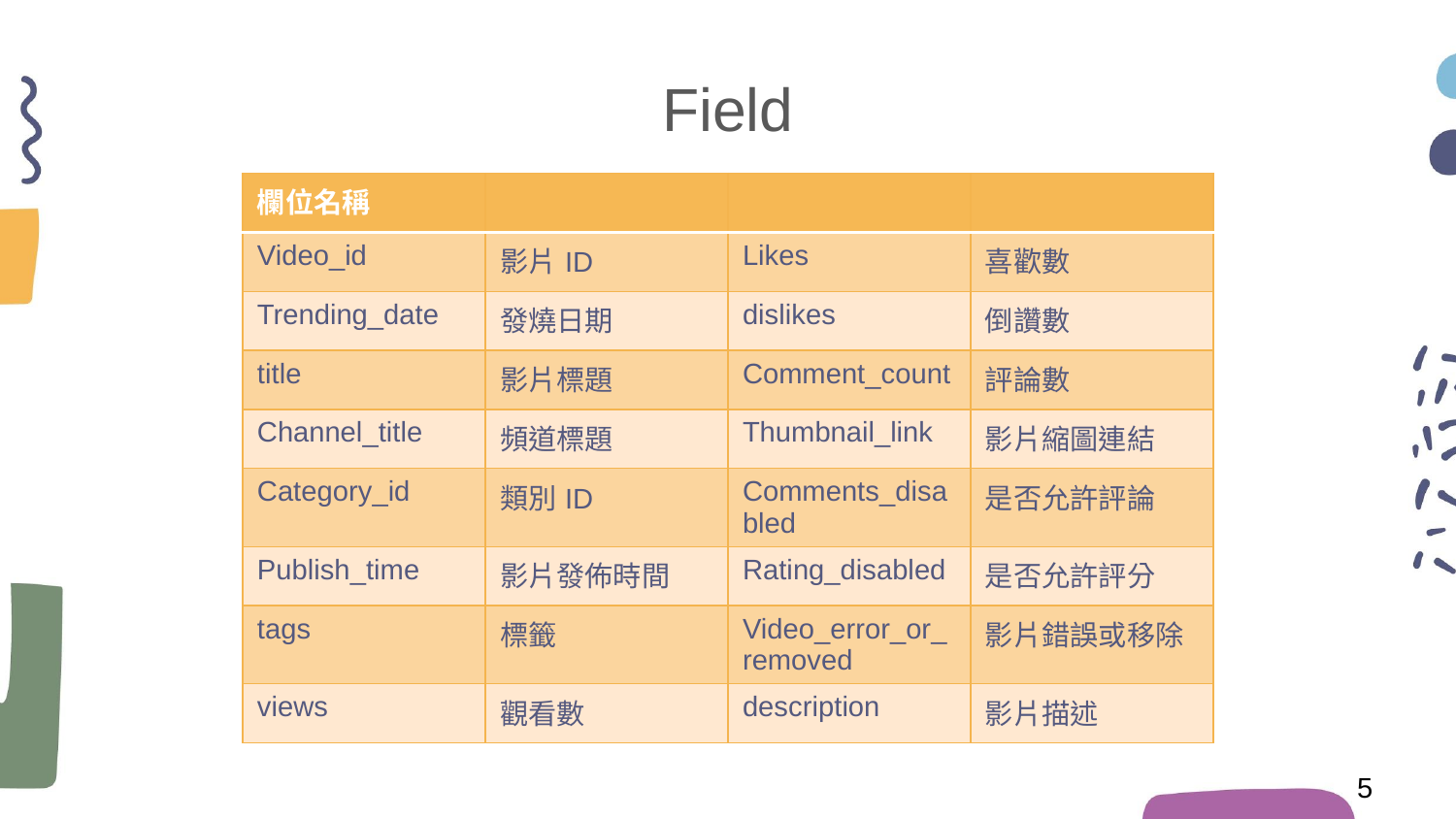

# Field
| 欄位名稱 |  |  |  |
| --- | --- | --- | --- |
| Video\_id | 影片ID | Likes | 喜歡數 |
| Trending\_date | 發燒日期 | dislikes | 倒讚數 |
| title | 影片標題 | Comment\_count | 評論數 |
| Channel\_title | 頻道標題 | Thumbnail\_link | 影片縮圖連結 |
| Category\_id | 類別ID | Comments\_disabled | 是否允許評論 |
| Publish\_time | 影片發佈時間 | Rating\_disabled | 是否允許評分 |
| tags | 標籤 | Video\_error\_or\_removed | 影片錯誤或移除 |
| views | 觀看數 | description | 影片描述 |
5